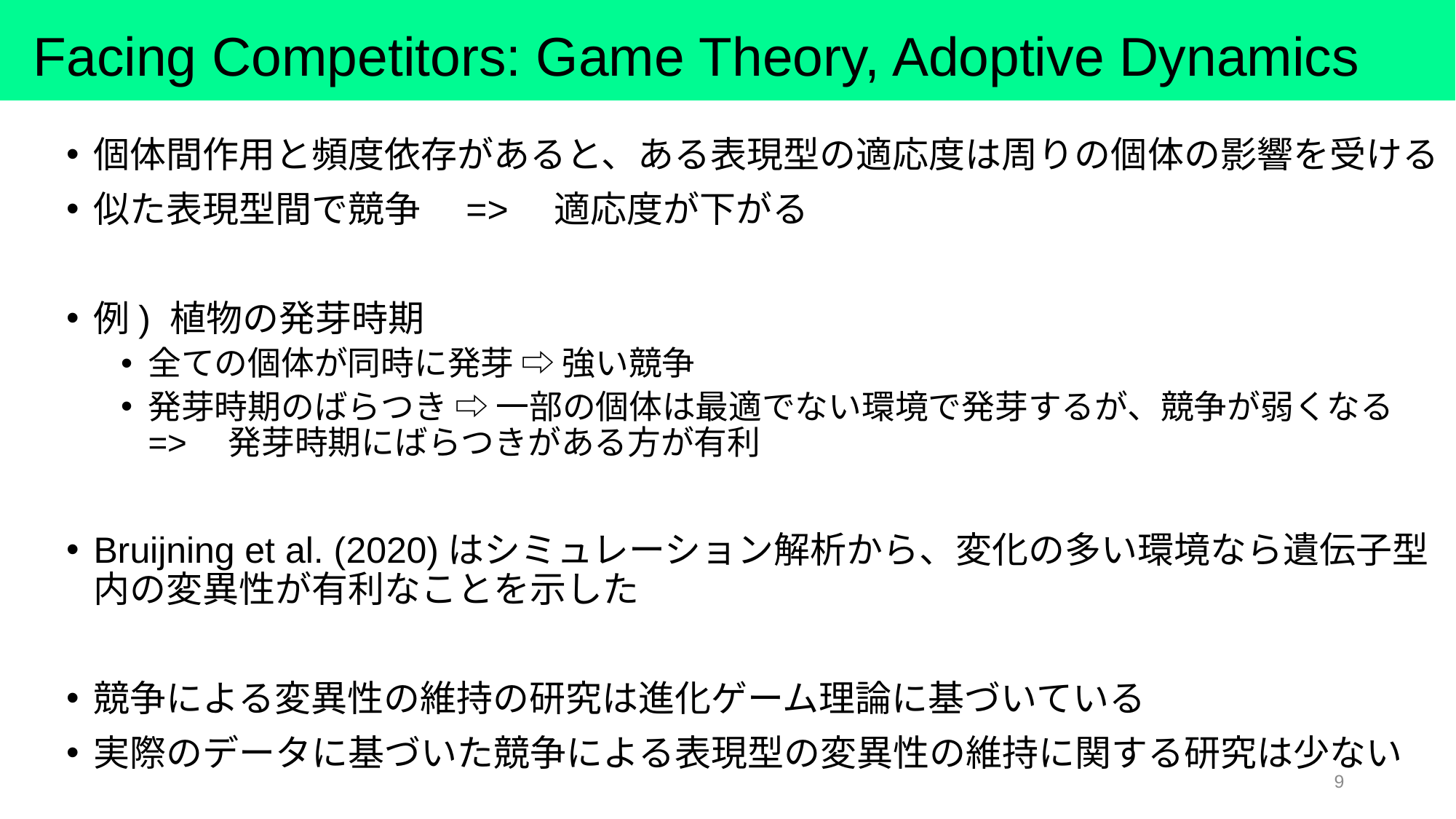

# Facing Competitors: Game Theory, Adoptive Dynamics
個体間作用と頻度依存があると、ある表現型の適応度は周りの個体の影響を受ける
似た表現型間で競争　=>　適応度が下がる

例) 植物の発芽時期
全ての個体が同時に発芽 ⇨ 強い競争
発芽時期のばらつき ⇨ 一部の個体は最適でない環境で発芽するが、競争が弱くなる　=>　発芽時期にばらつきがある方が有利

Bruijning et al. (2020)はシミュレーション解析から、変化の多い環境なら遺伝子型内の変異性が有利なことを示した

競争による変異性の維持の研究は進化ゲーム理論に基づいている
実際のデータに基づいた競争による表現型の変異性の維持に関する研究は少ない
9